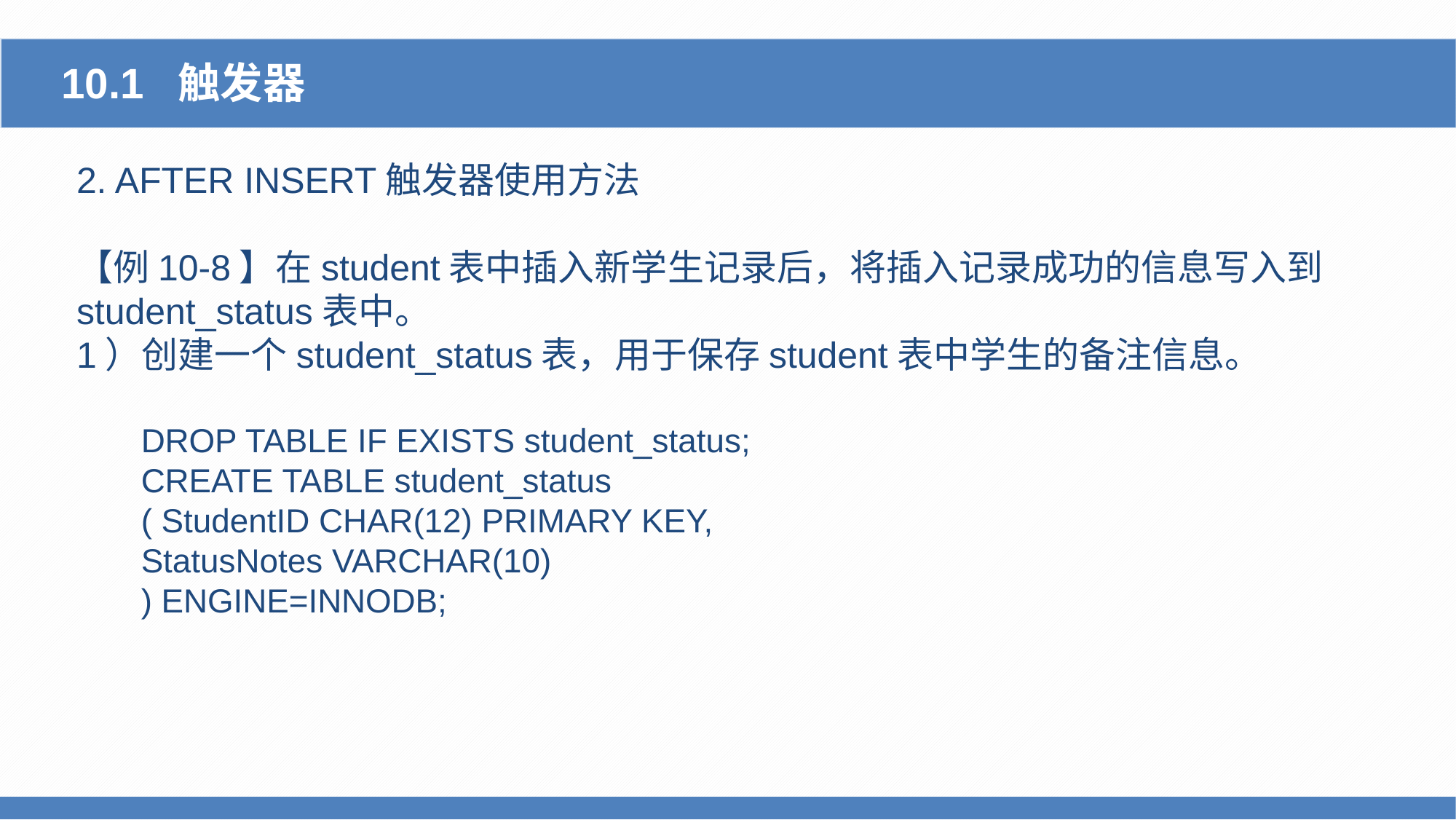

10.1  触发器
2. AFTER INSERT触发器使用方法

【例10-8】在student表中插入新学生记录后，将插入记录成功的信息写入到student_status表中。
1）创建一个student_status表，用于保存student表中学生的备注信息。

DROP TABLE IF EXISTS student_status;
CREATE TABLE student_status
( StudentID CHAR(12) PRIMARY KEY,
StatusNotes VARCHAR(10)
) ENGINE=INNODB;